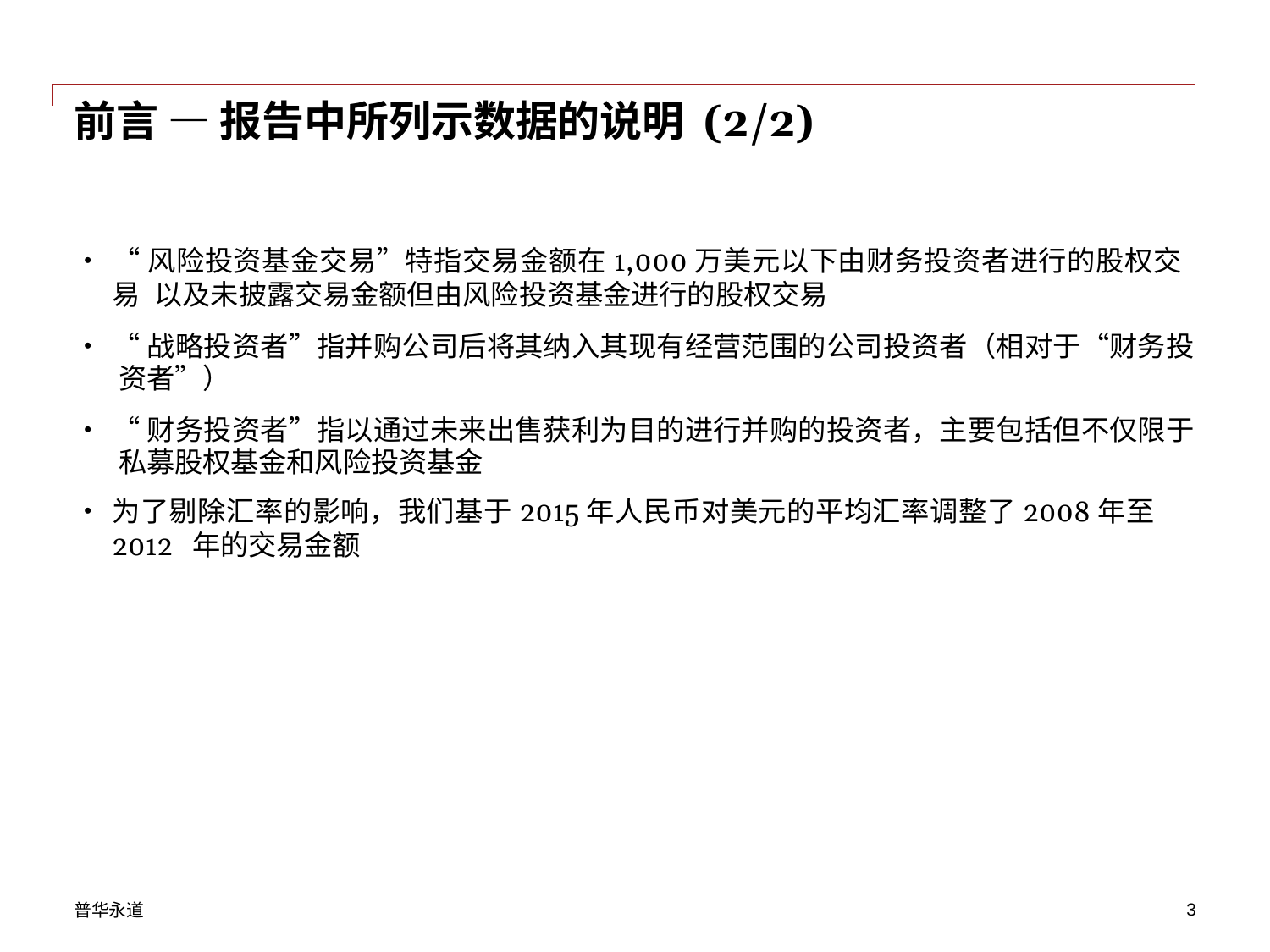

# 前言 — 报告中所列示数据的说明 (2/2)
•	“风险投资基金交易”特指交易金额在1,000万美元以下由财务投资者进行的股权交易  以及未披露交易金额但由风险投资基金进行的股权交易
•	“战略投资者”指并购公司后将其纳入其现有经营范围的公司投资者（相对于“财务投  资者”）
•	“财务投资者”指以通过未来出售获利为目的进行并购的投资者，主要包括但不仅限于  私募股权基金和风险投资基金
•	为了剔除汇率的影响，我们基于2015年人民币对美元的平均汇率调整了2008年至2012  年的交易金额
普华永道
3